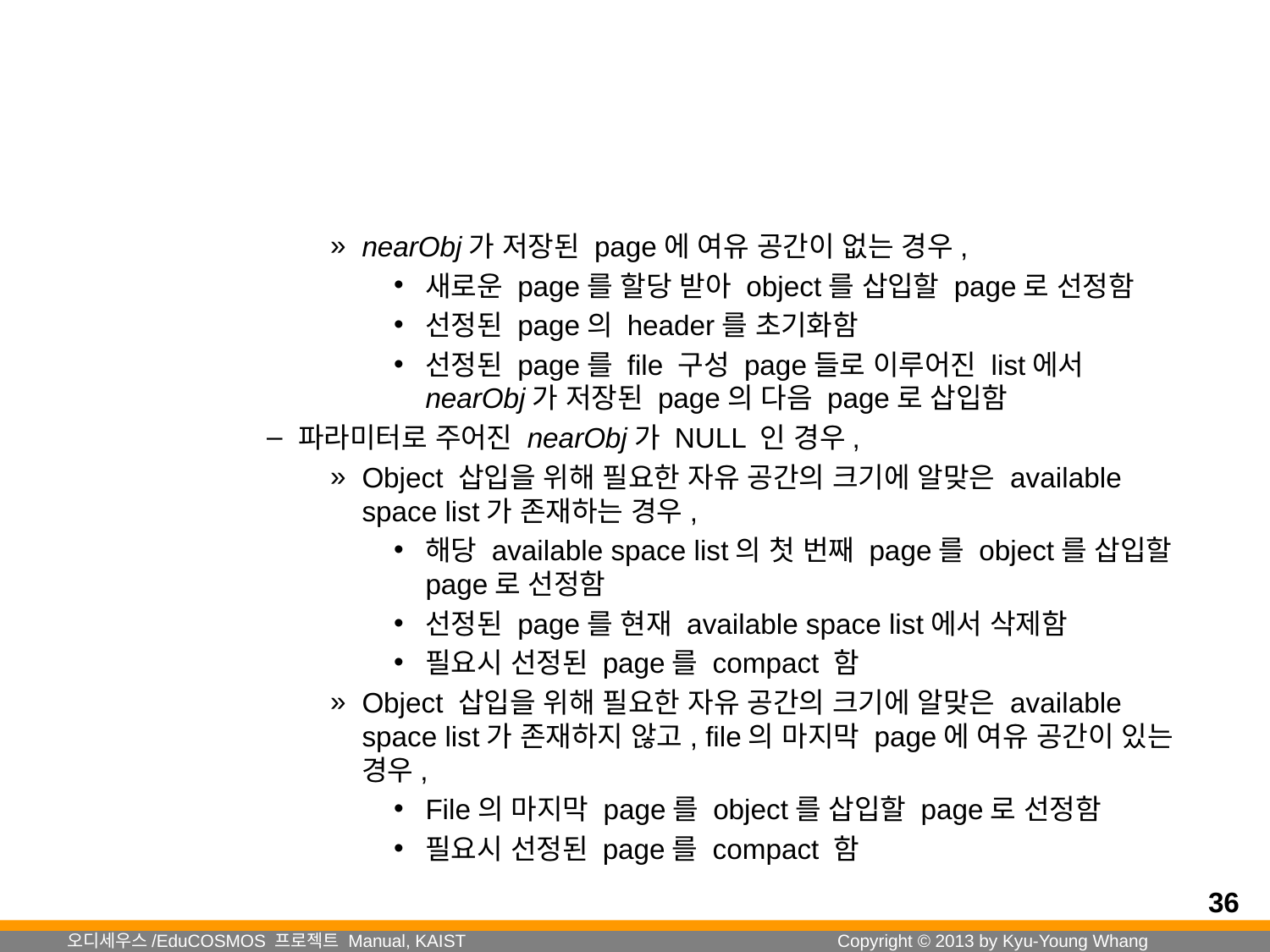

#
nearObj가 저장된 page에 여유 공간이 없는 경우,
새로운 page를 할당 받아 object를 삽입할 page로 선정함
선정된 page의 header를 초기화함
선정된 page를 file 구성 page들로 이루어진 list에서 nearObj가 저장된 page의 다음 page로 삽입함
파라미터로 주어진 nearObj가 NULL 인 경우,
Object 삽입을 위해 필요한 자유 공간의 크기에 알맞은 available space list가 존재하는 경우,
해당 available space list의 첫 번째 page를 object를 삽입할 page로 선정함
선정된 page를 현재 available space list에서 삭제함
필요시 선정된 page를 compact 함
Object 삽입을 위해 필요한 자유 공간의 크기에 알맞은 available space list가 존재하지 않고, file의 마지막 page에 여유 공간이 있는 경우,
File의 마지막 page를 object를 삽입할 page로 선정함
필요시 선정된 page를 compact 함